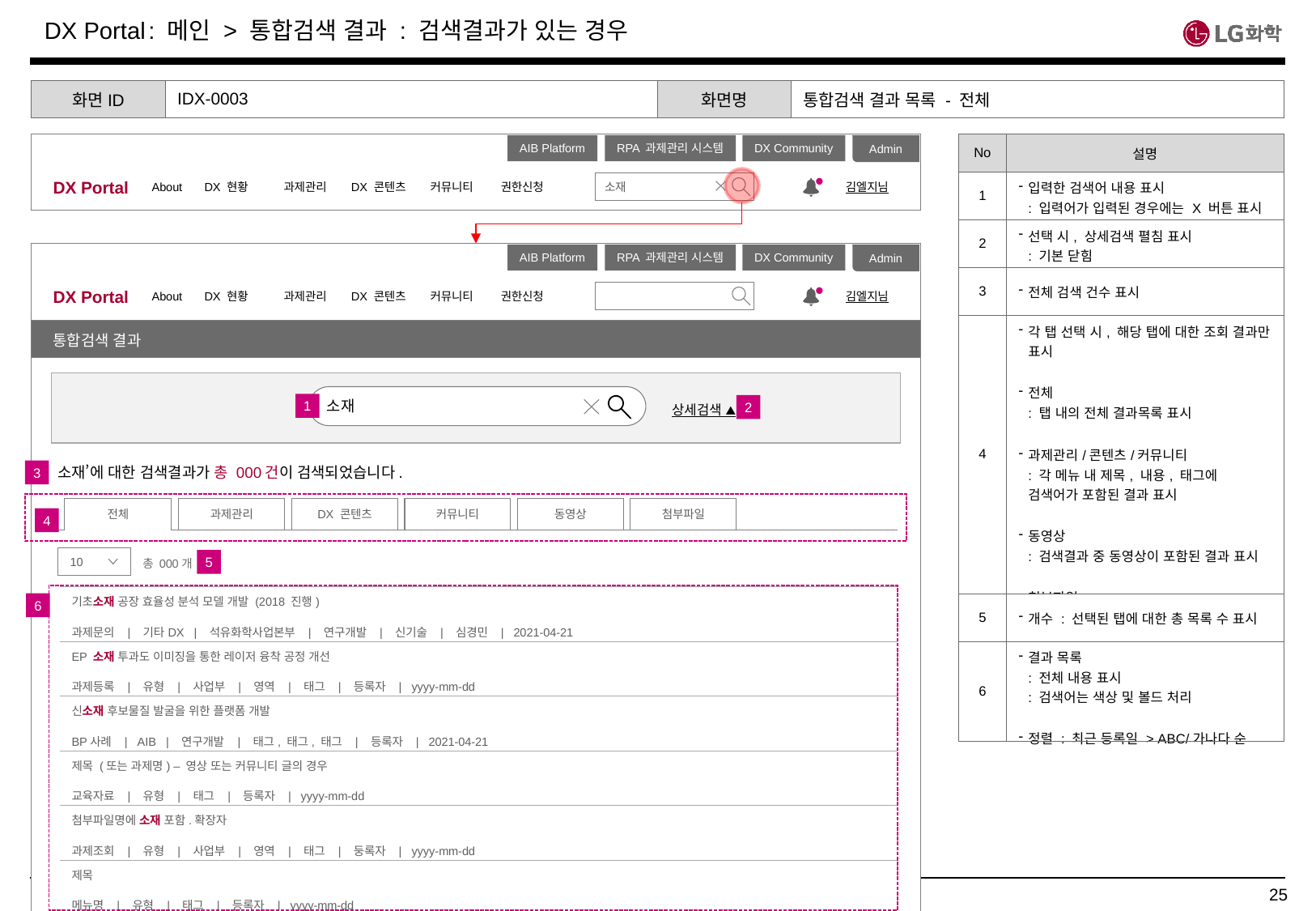

: 메인 > 통합검색 결과 : 검색결과가 있는 경우
| 화면ID | IDX-0003 | 화면명 | 통합검색 결과 목록 - 전체 |
| --- | --- | --- | --- |
| No | 설명 |
| --- | --- |
| 1 | 입력한 검색어 내용 표시 : 입력어가 입력된 경우에는 X 버튼 표시 |
| 2 | 선택 시, 상세검색 펼침 표시 : 기본 닫힘 |
| 3 | 전체 검색 건수 표시 |
| 4 | 각 탭 선택 시, 해당 탭에 대한 조회 결과만 표시 전체 : 탭 내의 전체 결과목록 표시 과제관리/콘텐츠/커뮤니티 : 각 메뉴 내 제목, 내용, 태그에 검색어가 포함된 결과 표시 동영상 : 검색결과 중 동영상이 포함된 결과 표시 첨부파일 : 파일명에 검색어가 포함된 결과 표시 |
| 5 | 개수 : 선택된 탭에 대한 총 목록 수 표시 |
| 6 | 결과 목록 : 전체 내용 표시 : 검색어는 색상 및 볼드 처리 정렬 : 최근 등록일 > ABC/가나다 순 |

Admin
DX Portal
소재

About
DX 현황
과제관리
DX 콘텐츠
커뮤니티
권한신청
김엘지님

AIB Platform
RPA 과제관리 시스템
DX Community

Admin
DX Portal

About
DX 현황
과제관리
DX 콘텐츠
커뮤니티
권한신청
김엘지님

AIB Platform
RPA 과제관리 시스템
DX Community
공지사항

통합검색 결과

소재

1
2
상세검색 ▲

‘소재’에 대한 검색결과가 총 000건이 검색되었습니다.
3

전체
DX 콘텐츠
커뮤니티
동영상
첨부파일
과제관리
4
10

5
총 000개

| 기초소재 공장 효율성 분석 모델 개발 (2018 진행) 과제문의 | 기타DX | 석유화학사업본부 | 연구개발 | 신기술 | 심경민 | 2021-04-21 |
| --- |
| EP 소재 투과도 이미징을 통한 레이저 융착 공정 개선 과제등록 | 유형 | 사업부 | 영역 | 태그 | 등록자 | yyyy-mm-dd |
| 신소재 후보물질 발굴을 위한 플랫폼 개발 BP사례 | AIB | 연구개발 | 태그, 태그, 태그 | 등록자 | 2021-04-21 |
| 제목 (또는 과제명) – 영상 또는 커뮤니티 글의 경우 교육자료 | 유형 | 태그 | 등록자 | yyyy-mm-dd |
| 첨부파일명에 소재 포함.확장자 과제조회 | 유형 | 사업부 | 영역 | 태그 | 둥록자 | yyyy-mm-dd |
| 제목 메뉴명 | 유형 | 태그 | 등록자 | yyyy-mm-dd |
6